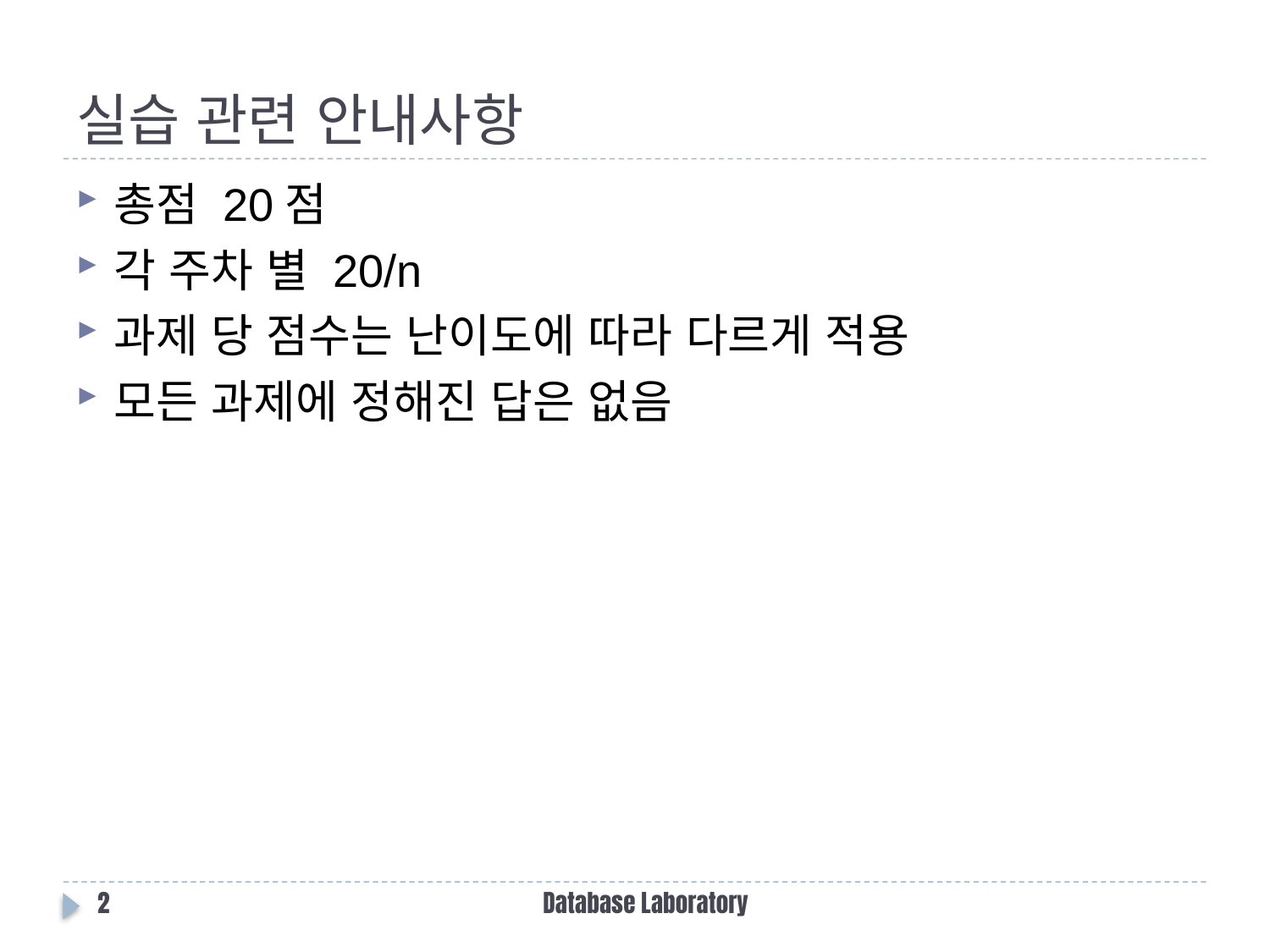

# 실습 관련 안내사항
총점 20점
각 주차 별 20/n
과제 당 점수는 난이도에 따라 다르게 적용
모든 과제에 정해진 답은 없음
2
Database Laboratory